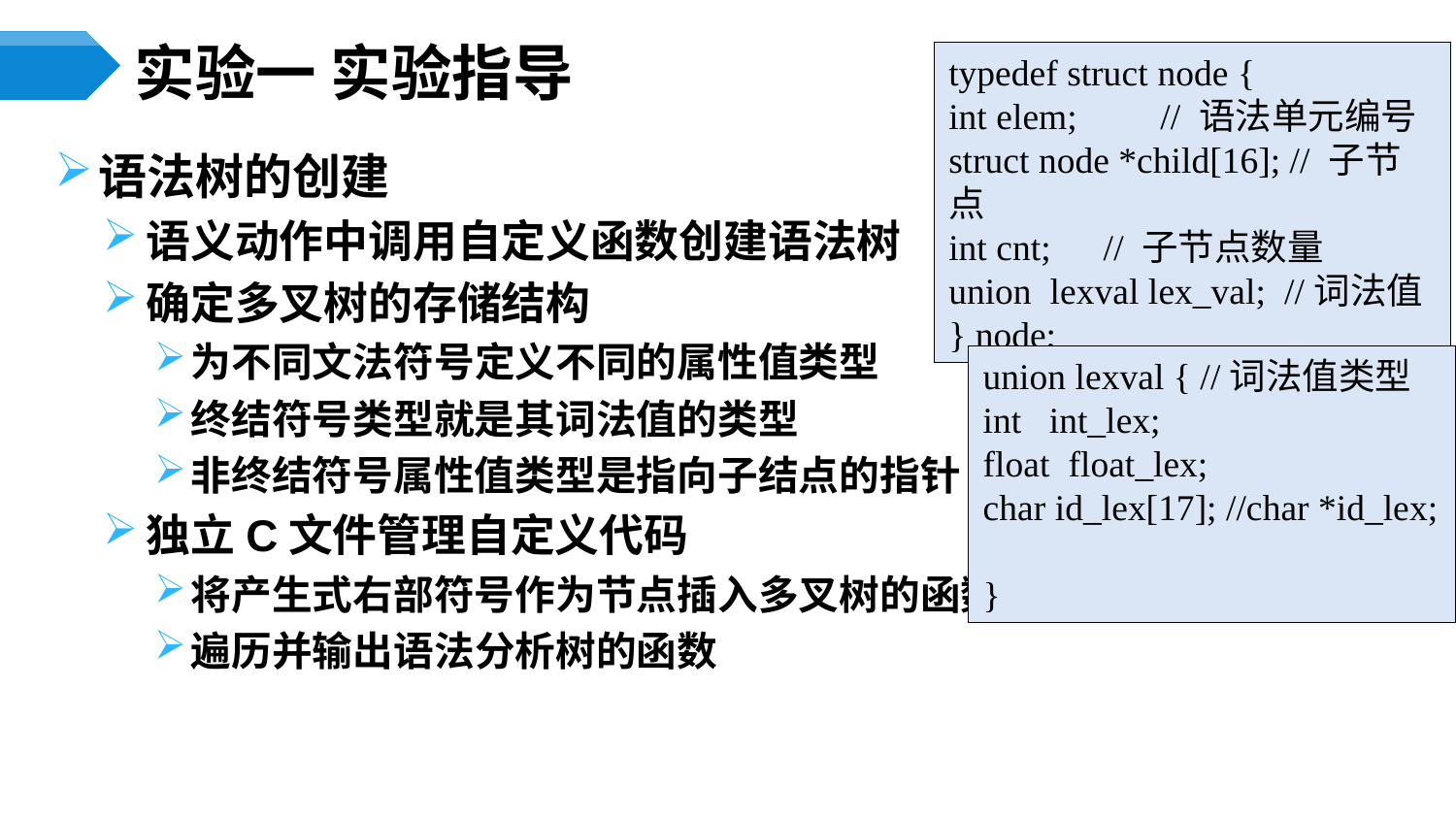

# 实验一 实验指导
typedef struct node {
int elem;         // 语法单元编号
struct node *child[16]; // 子节点
int cnt;	 // 子节点数量
union  lexval lex_val;  //词法值
} node;
语法树的创建
语义动作中调用自定义函数创建语法树
确定多叉树的存储结构
为不同文法符号定义不同的属性值类型
终结符号类型就是其词法值的类型
非终结符号属性值类型是指向子结点的指针
独立C文件管理自定义代码
将产生式右部符号作为节点插入多叉树的函数
遍历并输出语法分析树的函数
union lexval { //词法值类型
int   int_lex;
float  float_lex;
char id_lex[17]; //char *id_lex;
}